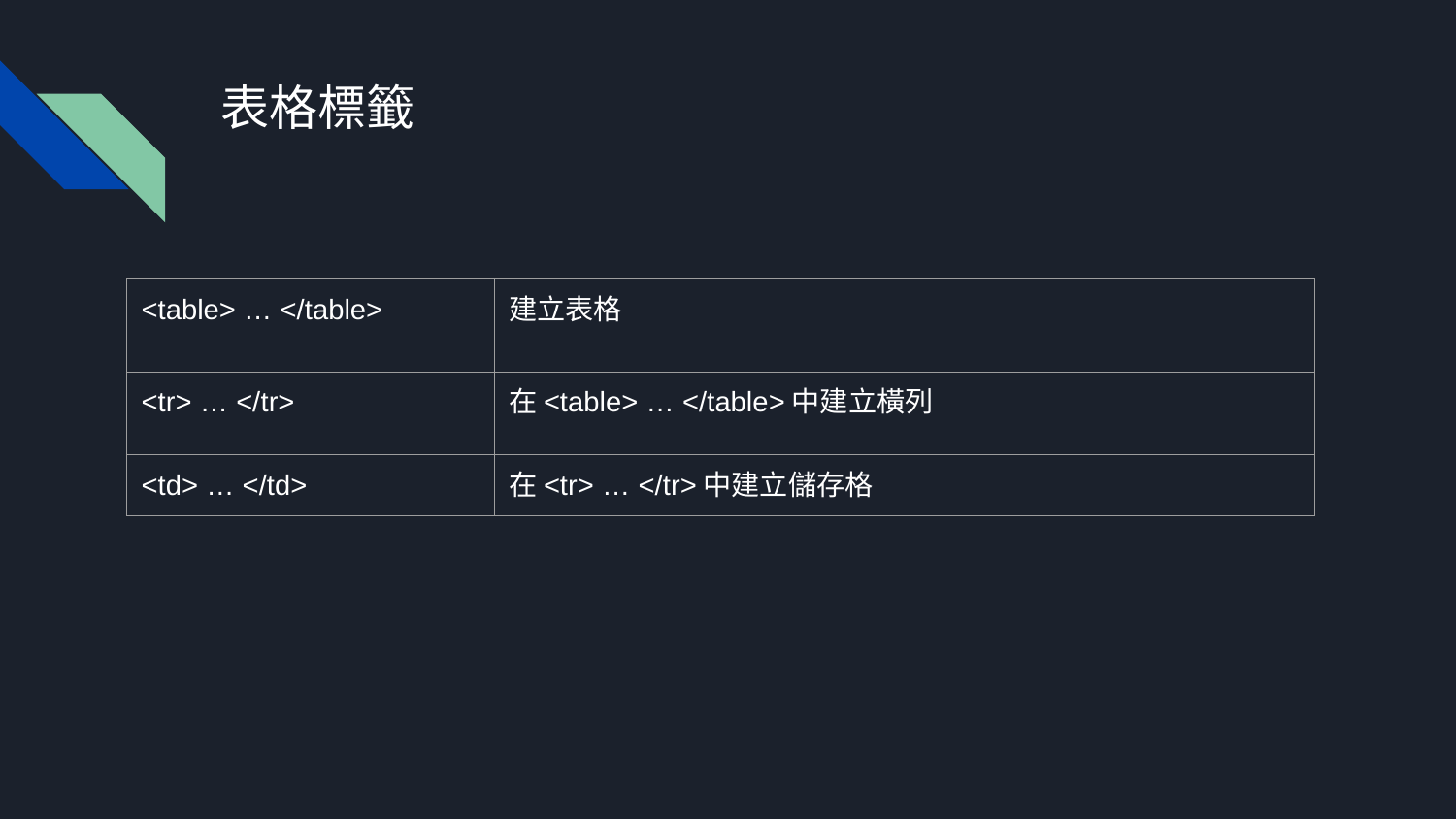

# 表格標籤

| <table> … </table> | 建立表格 |
| --- | --- |
| <tr> … </tr> | 在<table> … </table>中建立橫列 |
| <td> … </td> | 在<tr> … </tr>中建立儲存格 |